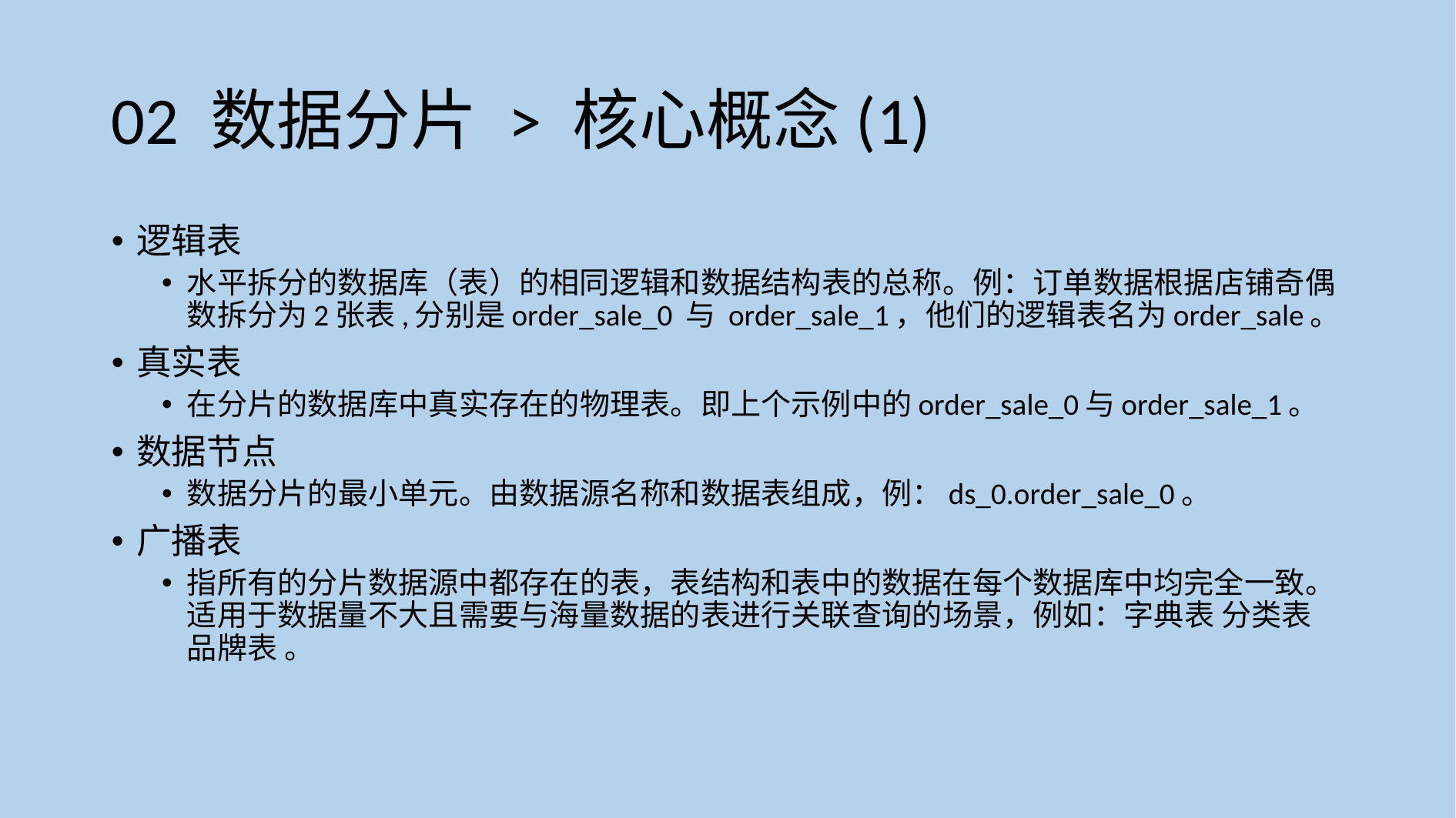

# 02 数据分片 > 核心概念(1)
逻辑表
水平拆分的数据库（表）的相同逻辑和数据结构表的总称。例：订单数据根据店铺奇偶数拆分为2张表,分别是order_sale_0 与 order_sale_1，他们的逻辑表名为order_sale。
真实表
在分片的数据库中真实存在的物理表。即上个示例中的order_sale_0与order_sale_1。
数据节点
数据分片的最小单元。由数据源名称和数据表组成，例：ds_0.order_sale_0。
广播表
指所有的分片数据源中都存在的表，表结构和表中的数据在每个数据库中均完全一致。适用于数据量不大且需要与海量数据的表进行关联查询的场景，例如：字典表 分类表 品牌表 。

8